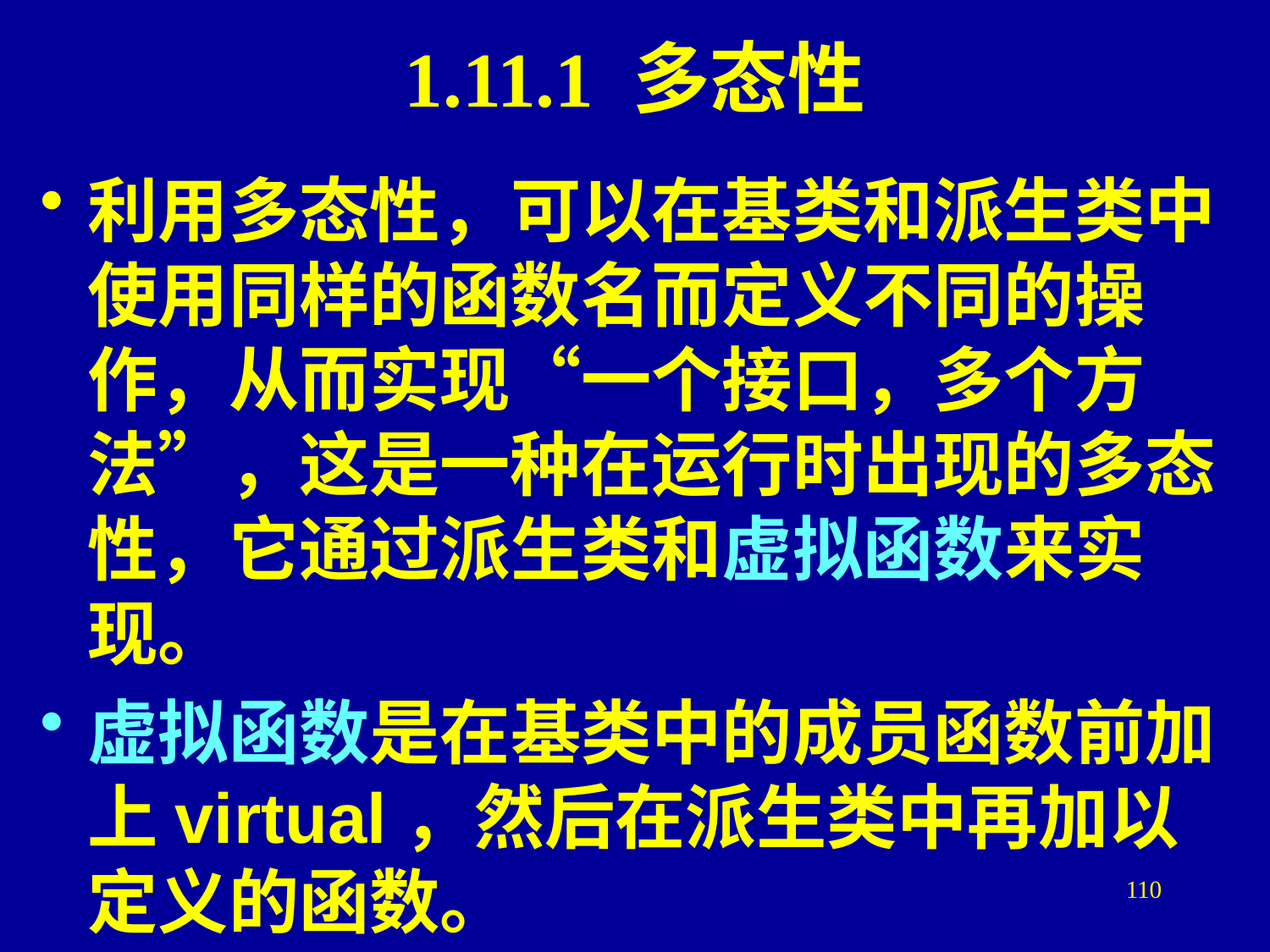

# 1.11.1 多态性
利用多态性，可以在基类和派生类中使用同样的函数名而定义不同的操作，从而实现“一个接口，多个方法”，这是一种在运行时出现的多态性，它通过派生类和虚拟函数来实现。
虚拟函数是在基类中的成员函数前加上virtual，然后在派生类中再加以定义的函数。
110